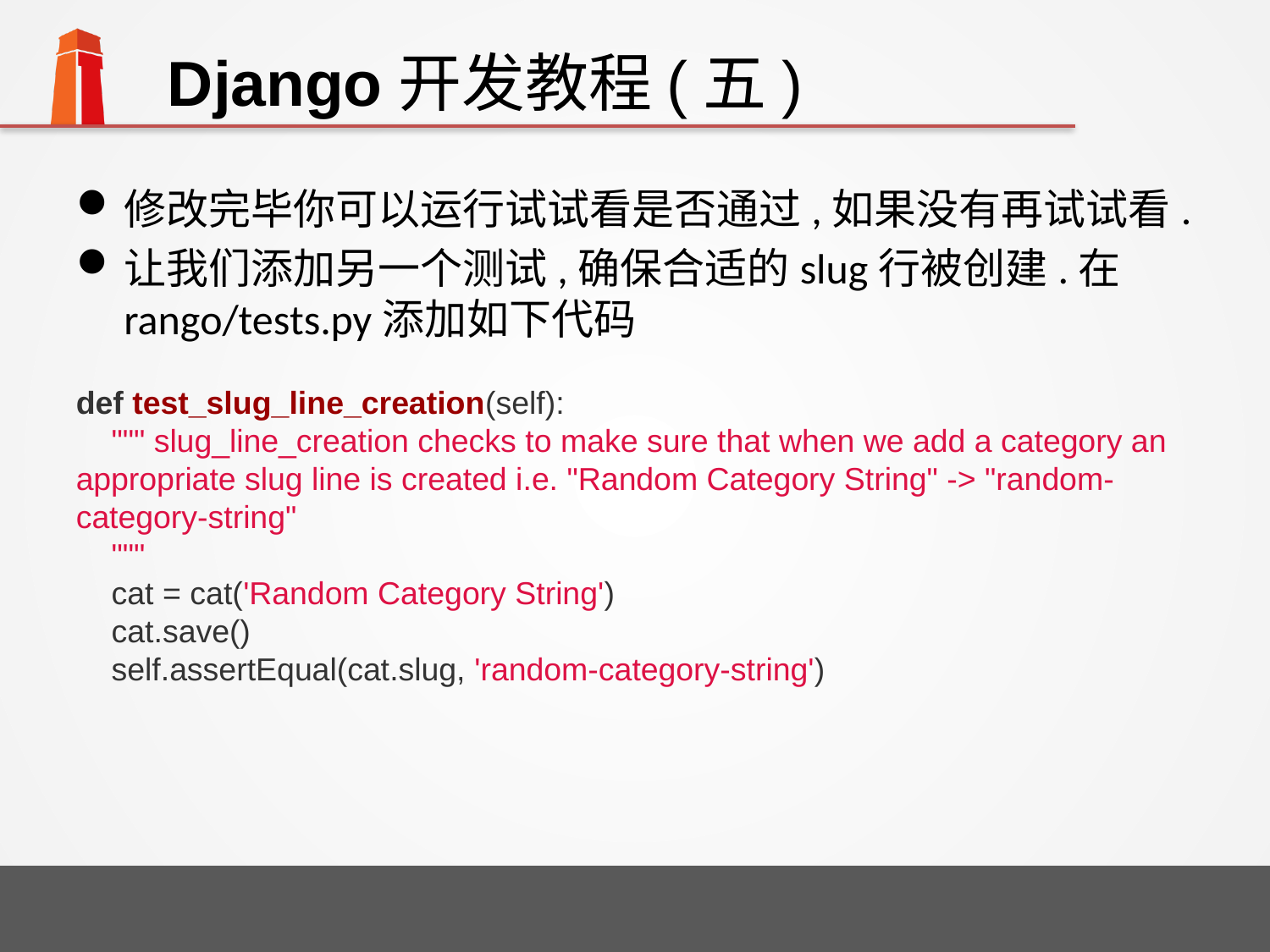

# Django开发教程(五)
修改完毕你可以运行试试看是否通过,如果没有再试试看.
让我们添加另一个测试,确保合适的slug行被创建.在rango/tests.py添加如下代码
def test_slug_line_creation(self):
    """ slug_line_creation checks to make sure that when we add a category an appropriate slug line is created i.e. "Random Category String" -> "random-category-string"
    """
    cat = cat('Random Category String')
    cat.save()
    self.assertEqual(cat.slug, 'random-category-string')